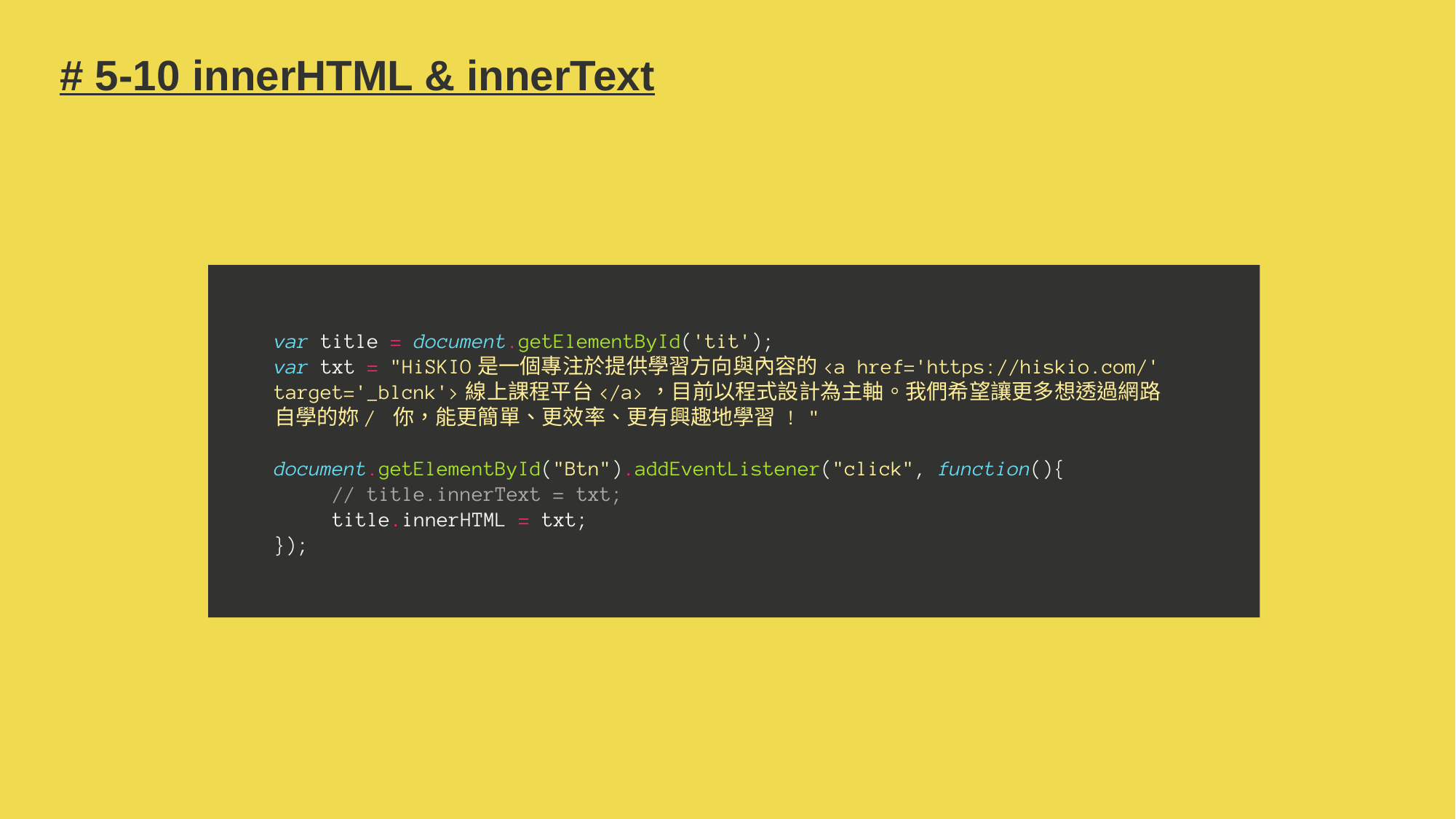

# # 5-10 innerHTML & innerText

var title = document.getElementById('tit');
var txt = "HiSKIO是一個專注於提供學習方向與內容的<a href='https://hiskio.com/' target='_blcnk'>線上課程平台</a>，目前以程式設計為主軸。我們希望讓更多想透過網路自學的妳/ 你，能更簡單、更效率、更有興趣地學習 ! "

document.getElementById("Btn").addEventListener("click", function(){
     // title.innerText = txt;
     title.innerHTML = txt;
});